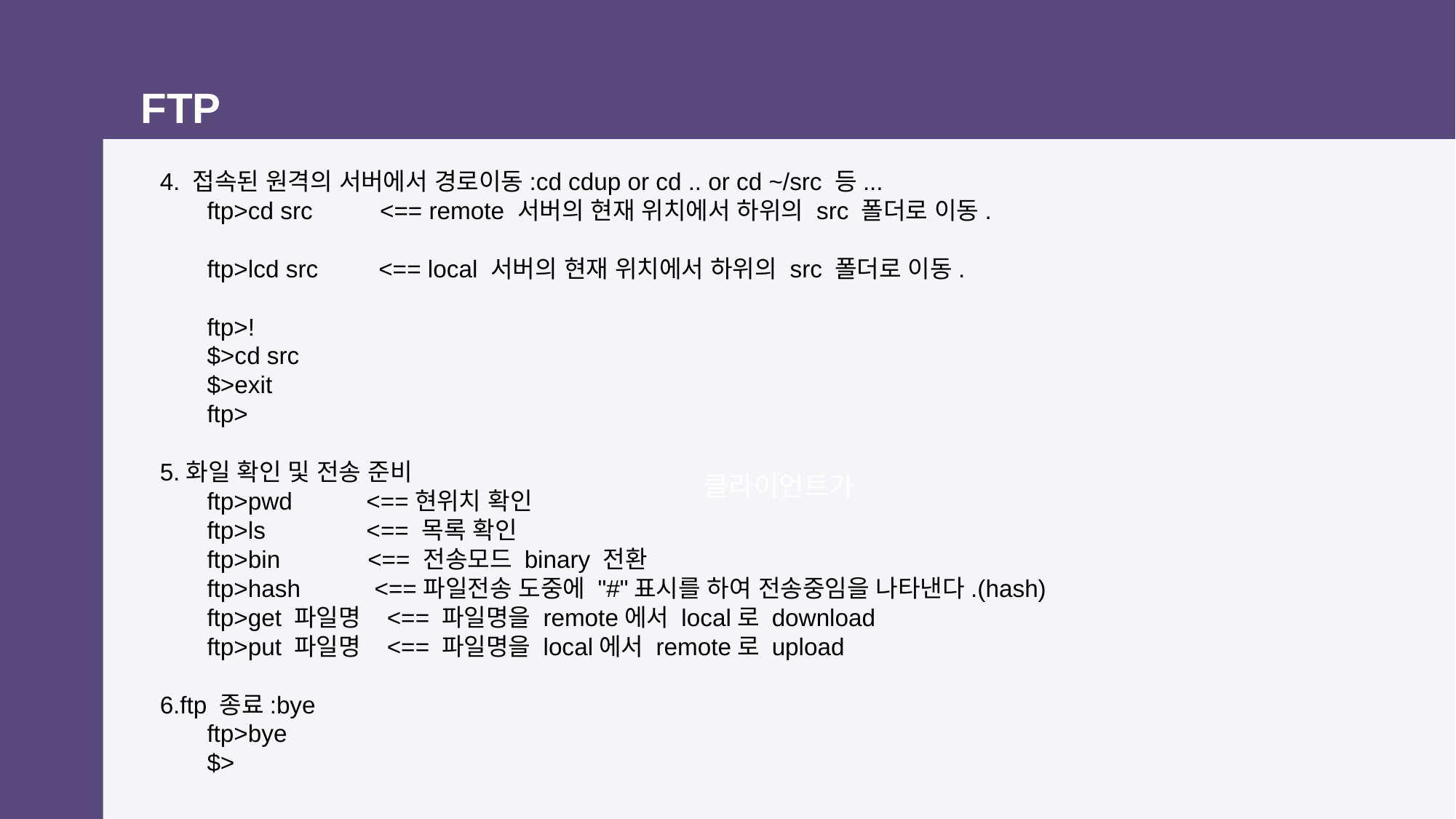

FTP

클라이언트가
4. 접속된 원격의 서버에서 경로이동:cd cdup or cd .. or cd ~/src 등...
       ftp>cd src          <== remote 서버의 현재 위치에서 하위의 src 폴더로 이동.

       ftp>lcd src         <== local 서버의 현재 위치에서 하위의 src 폴더로 이동.

       ftp>!
       $>cd src
       $>exit
       ftp>

5.화일 확인 및 전송 준비
       ftp>pwd           <==현위치 확인
       ftp>ls               <== 목록 확인
       ftp>bin             <== 전송모드 binary 전환
       ftp>hash           <==파일전송 도중에 "#"표시를 하여 전송중임을 나타낸다.(hash)
       ftp>get 파일명   <== 파일명을 remote에서 local로 download
       ftp>put 파일명   <== 파일명을 local에서 remote로 upload

6.ftp 종료:bye
       ftp>bye
       $>